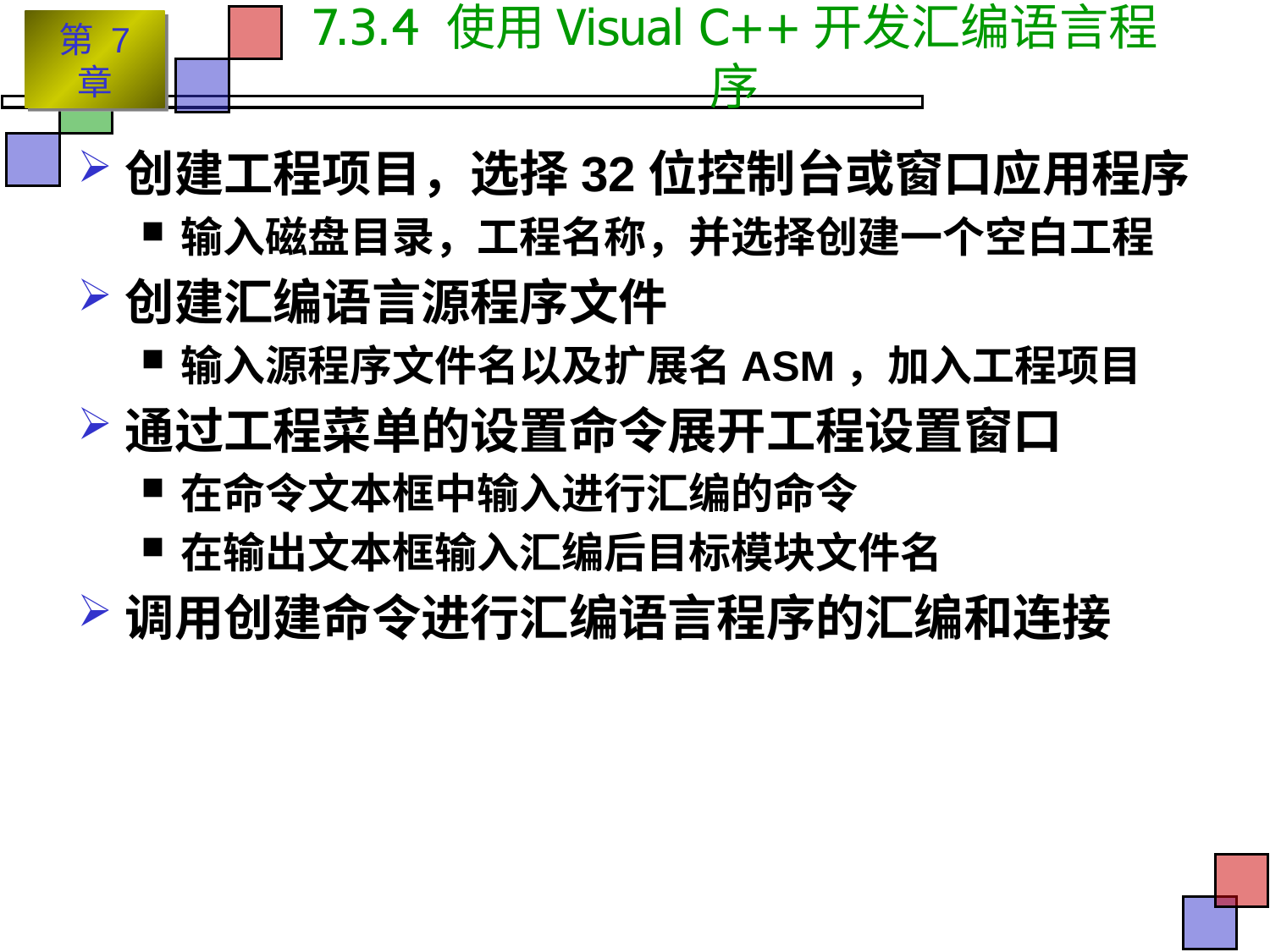

# 7.3.4 使用Visual C++开发汇编语言程序
创建工程项目，选择32位控制台或窗口应用程序
输入磁盘目录，工程名称，并选择创建一个空白工程
创建汇编语言源程序文件
输入源程序文件名以及扩展名ASM，加入工程项目
通过工程菜单的设置命令展开工程设置窗口
在命令文本框中输入进行汇编的命令
在输出文本框输入汇编后目标模块文件名
调用创建命令进行汇编语言程序的汇编和连接